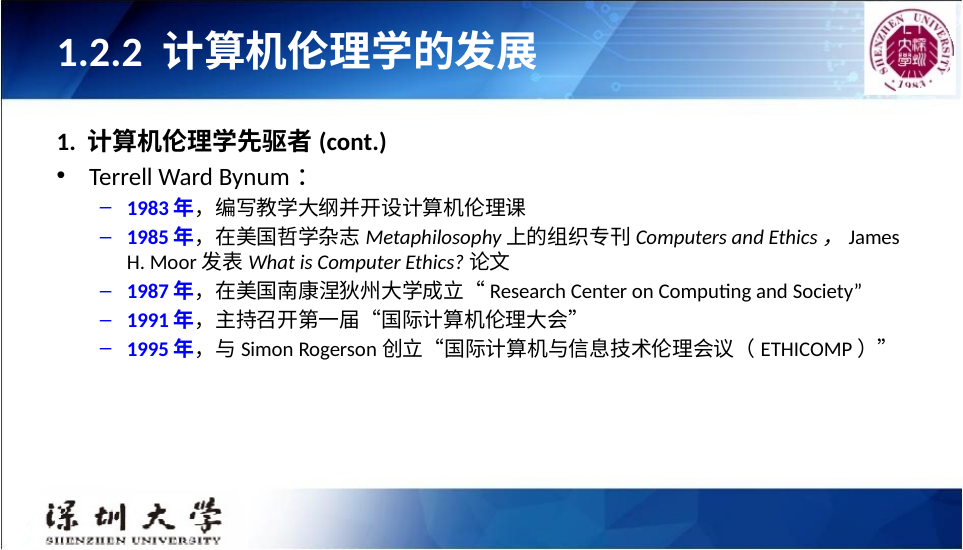

# 1.2.2 计算机伦理学的发展
1. 计算机伦理学先驱者(cont.)
Terrell Ward Bynum：
1983年，编写教学大纲并开设计算机伦理课
1985年，在美国哲学杂志Metaphilosophy上的组织专刊Computers and Ethics，James H. Moor发表What is Computer Ethics?论文
1987年，在美国南康涅狄州大学成立“Research Center on Computing and Society”
1991年，主持召开第一届“国际计算机伦理大会”
1995年，与Simon Rogerson创立“国际计算机与信息技术伦理会议（ETHICOMP）”

19